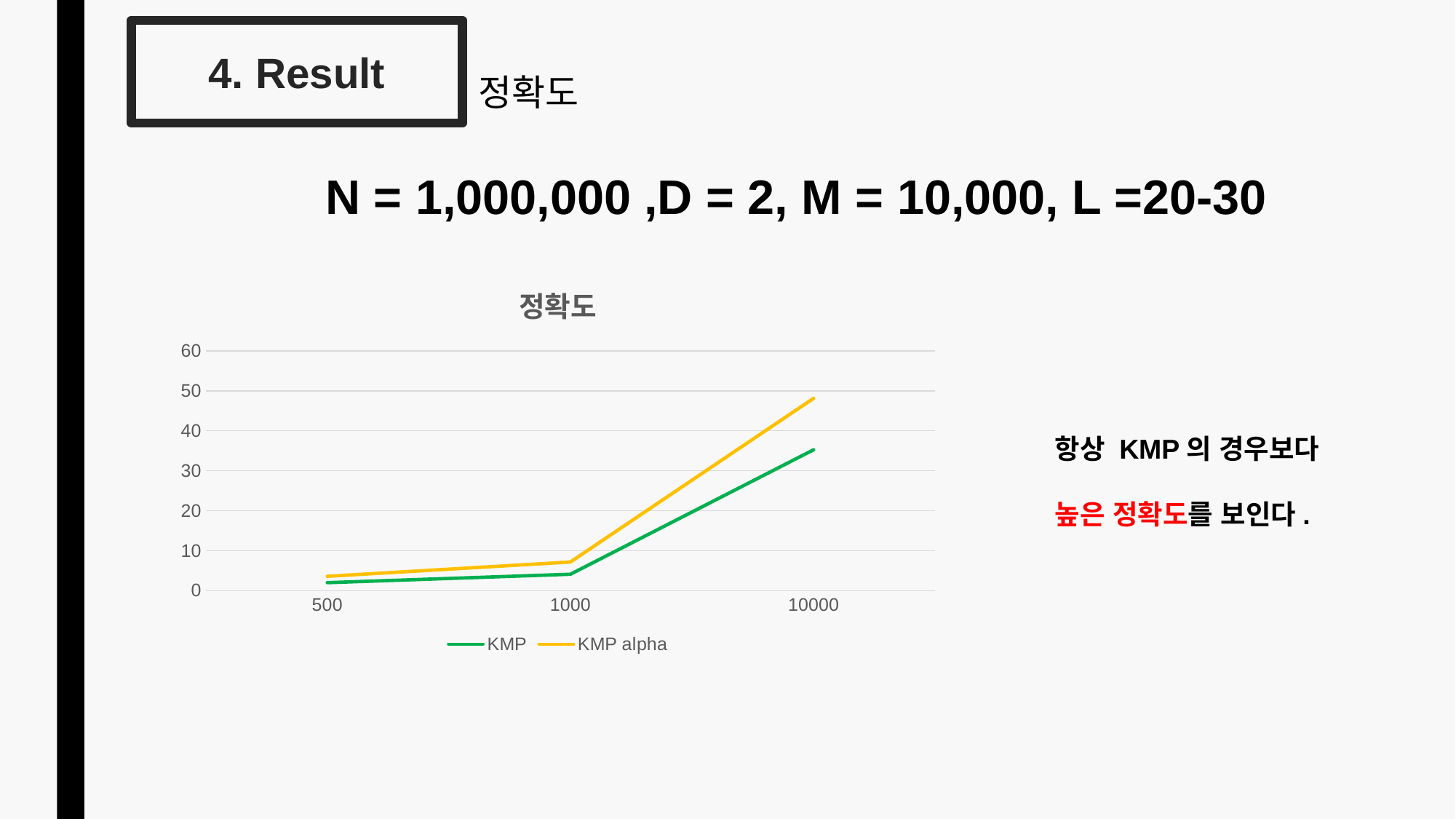

4. Result
정확도
N = 1,000,000 ,D = 2, M = 10,000, L =20-30

### Chart: 정확도

| Category | KMP | KMP alpha |
|---|---|---|
| 500 | 2.0 | 3.6 |
| 1000 | 4.11 | 7.1814 |
| 10000 | 35.26 | 48.1235 |
항상 KMP의 경우보다
높은 정확도를 보인다.